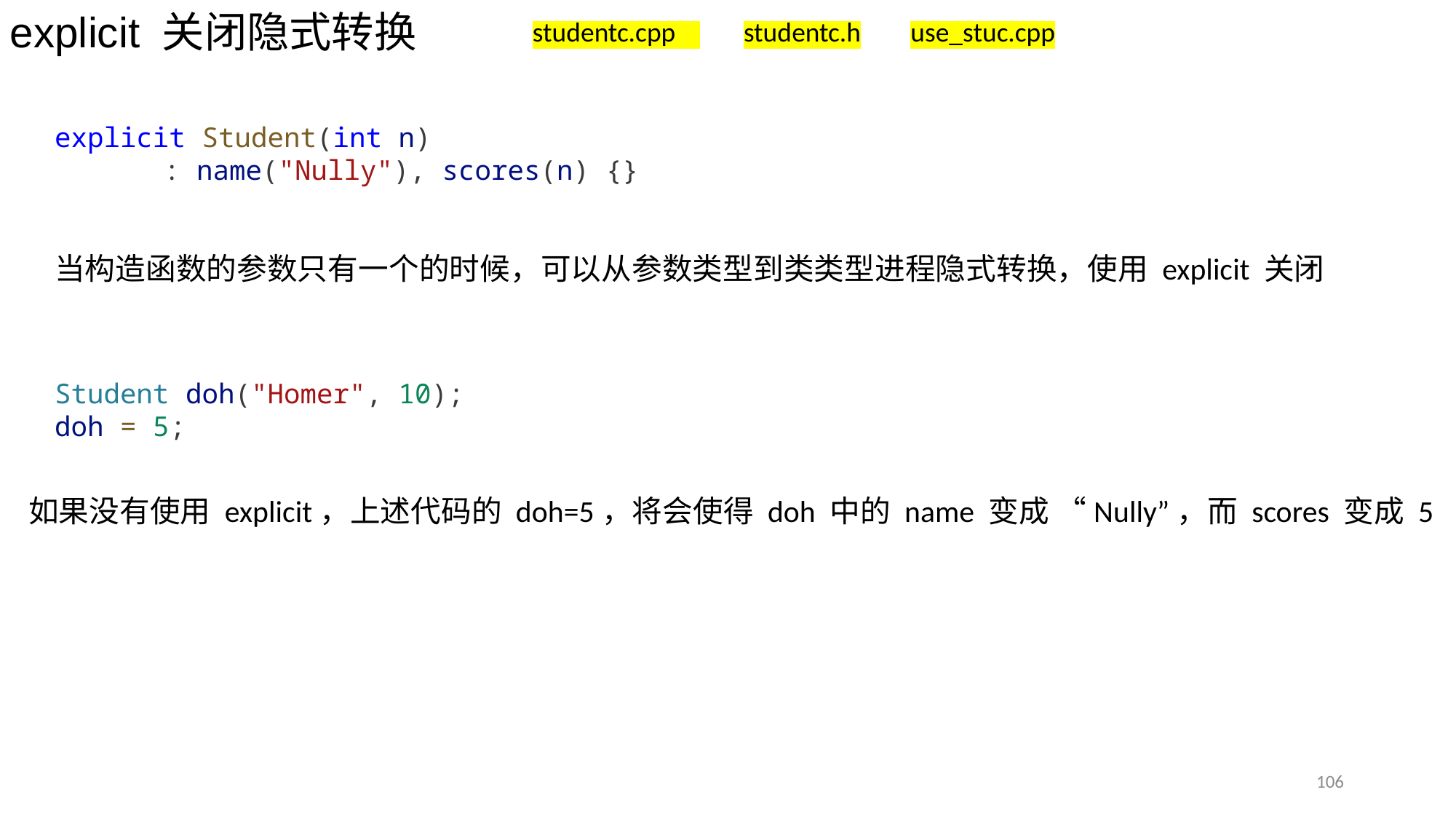

explicit 关闭隐式转换
studentc.cpp           studentc.h        use_stuc.cpp
explicit Student(int n)
	: name("Nully"), scores(n) {}
当构造函数的参数只有一个的时候，可以从参数类型到类类型进程隐式转换，使用 explicit 关闭
Student doh("Homer", 10);
doh = 5;
如果没有使用 explicit，上述代码的 doh=5，将会使得 doh 中的 name 变成 “Nully”，而 scores 变成 5
106